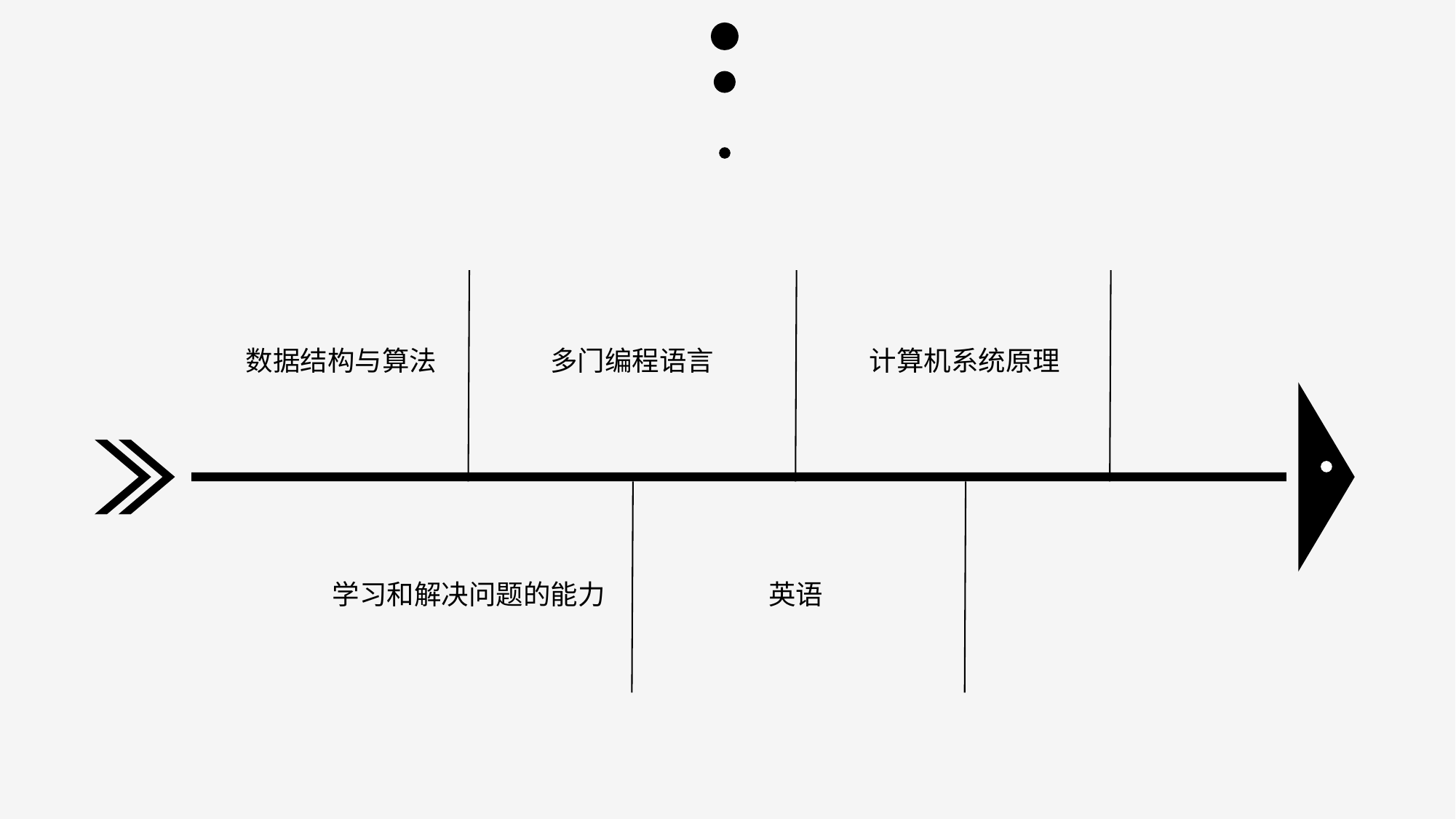

数据结构与算法
多门编程语言
计算机系统原理

学习和解决问题的能力
英语